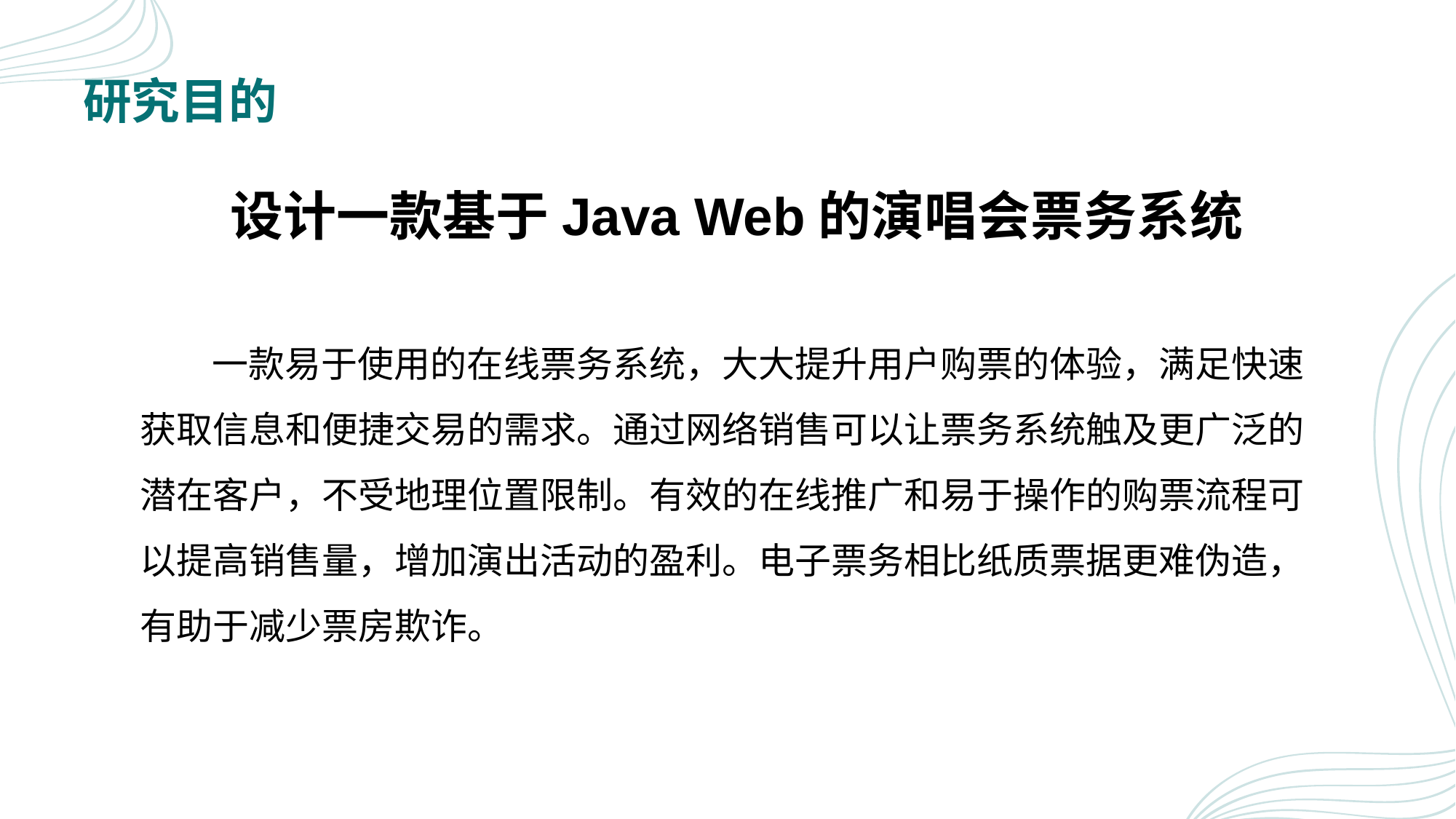

# 研究目的
设计一款基于Java Web的演唱会票务系统
一款易于使用的在线票务系统，大大提升用户购票的体验，满足快速获取信息和便捷交易的需求。通过网络销售可以让票务系统触及更广泛的潜在客户，不受地理位置限制。有效的在线推广和易于操作的购票流程可以提高销售量，增加演出活动的盈利。电子票务相比纸质票据更难伪造，有助于减少票房欺诈。